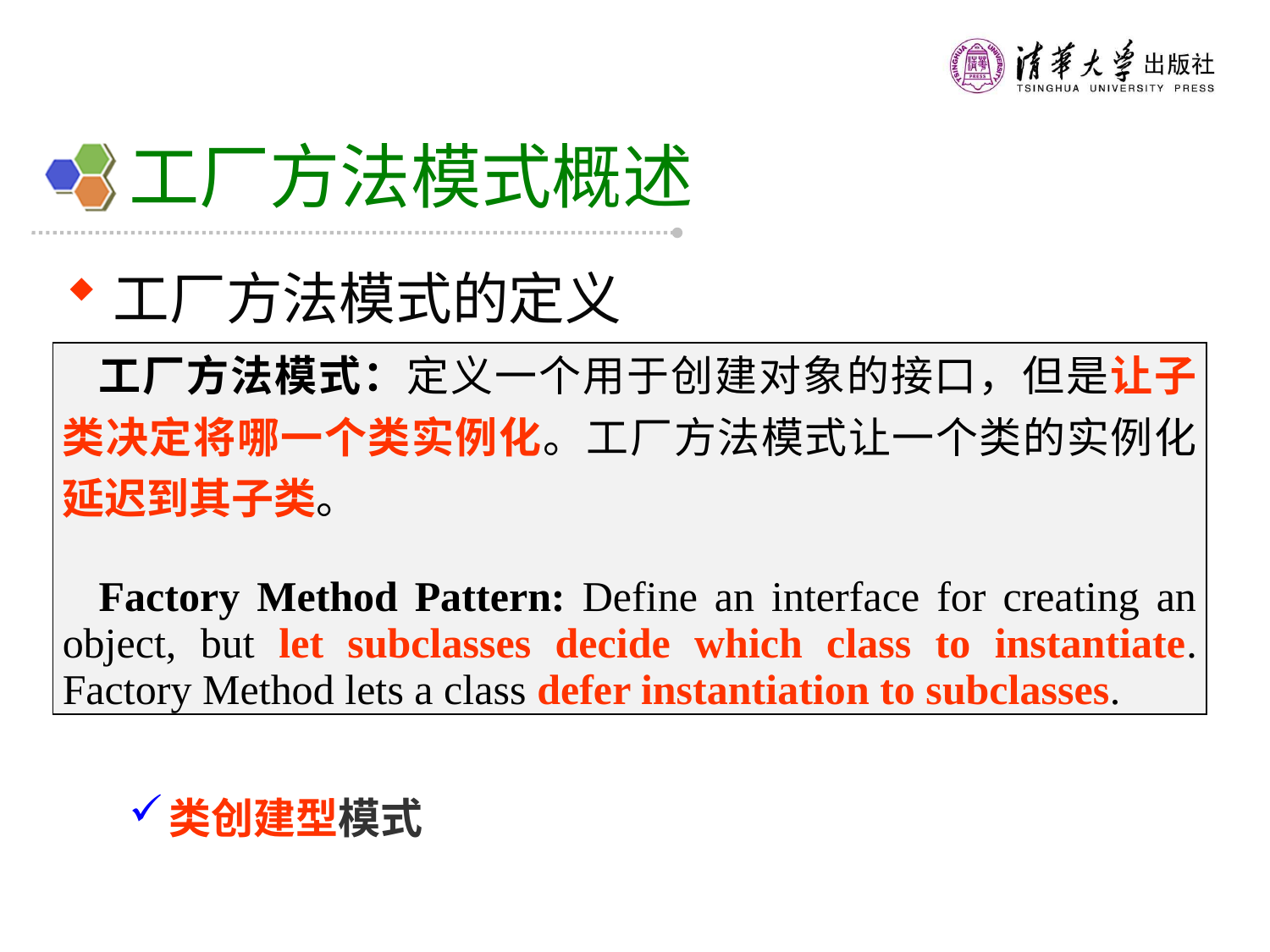

# 工厂方法模式概述
工厂方法模式的定义

类创建型模式
| 工厂方法模式：定义一个用于创建对象的接口，但是让子类决定将哪一个类实例化。工厂方法模式让一个类的实例化延迟到其子类。 Factory Method Pattern: Define an interface for creating an object, but let subclasses decide which class to instantiate. Factory Method lets a class defer instantiation to subclasses. |
| --- |